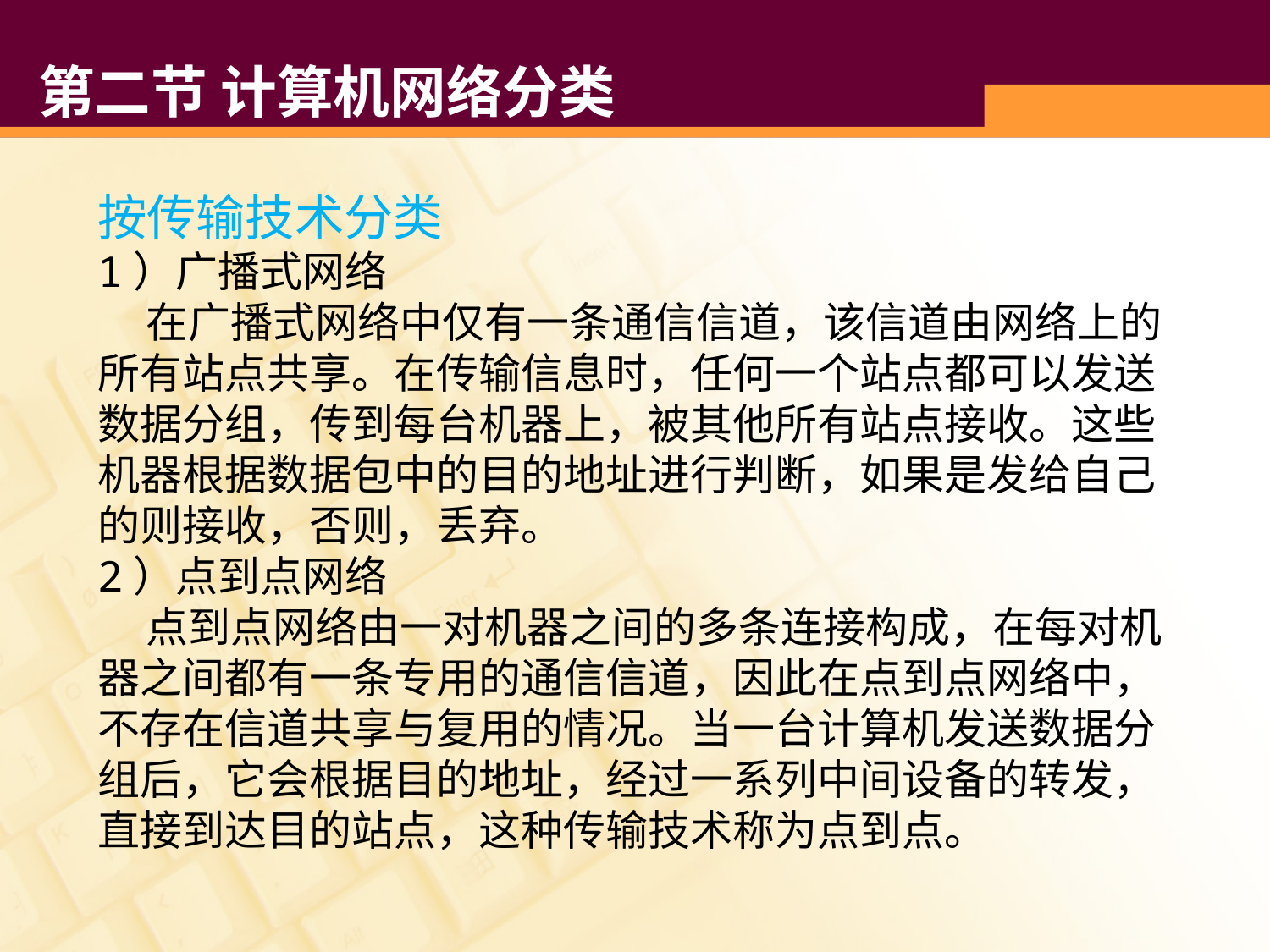

# 第二节 计算机网络分类
按传输技术分类
1）广播式网络
    在广播式网络中仅有一条通信信道，该信道由网络上的所有站点共享。在传输信息时，任何一个站点都可以发送数据分组，传到每台机器上，被其他所有站点接收。这些机器根据数据包中的目的地址进行判断，如果是发给自己的则接收，否则，丢弃。
2）点到点网络
    点到点网络由一对机器之间的多条连接构成，在每对机器之间都有一条专用的通信信道，因此在点到点网络中，不存在信道共享与复用的情况。当一台计算机发送数据分组后，它会根据目的地址，经过一系列中间设备的转发，直接到达目的站点，这种传输技术称为点到点。